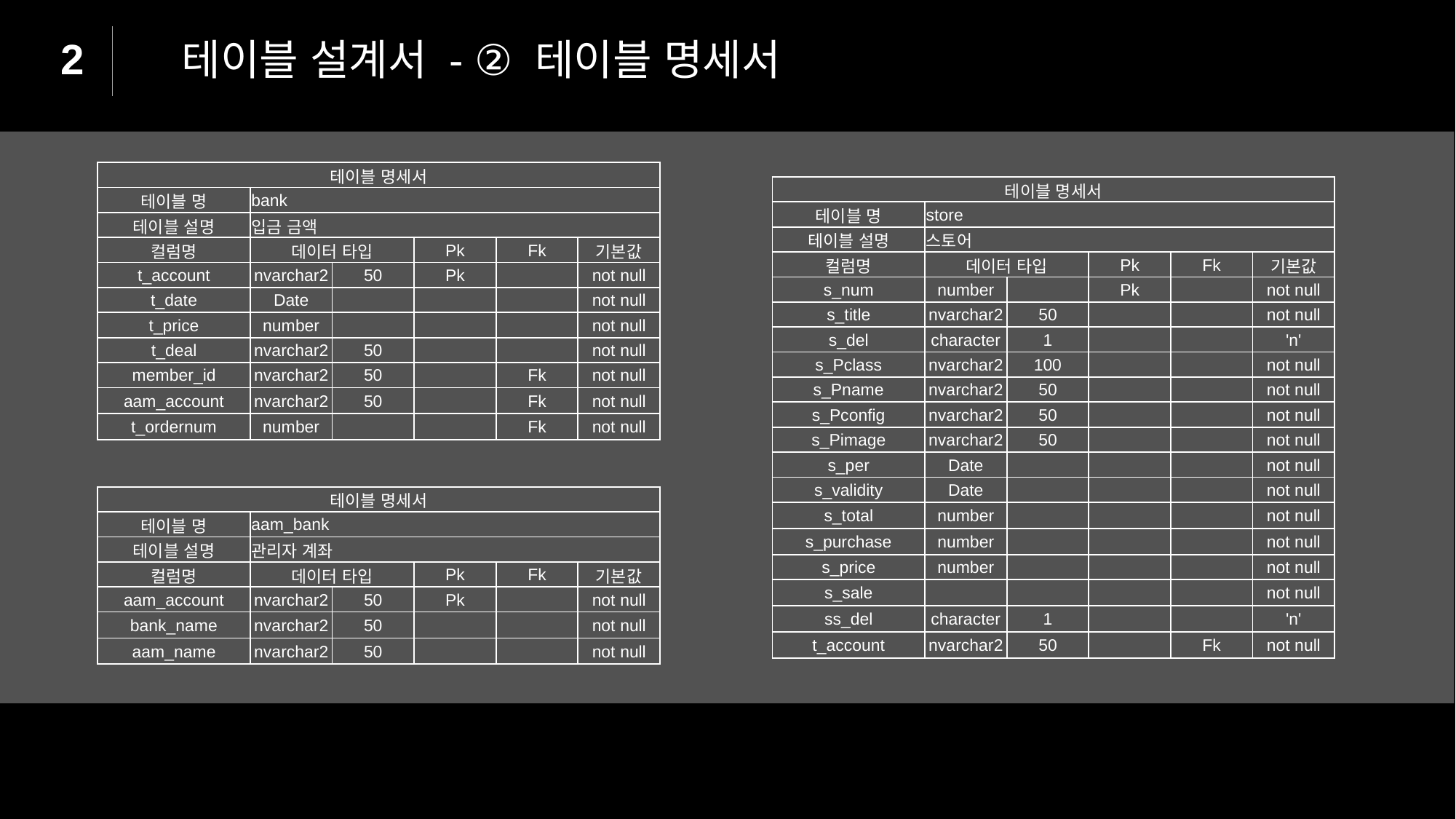

2
테이블 설계서 - ② 테이블 명세서

| 테이블 명세서 |  |  |  |  |  |
| --- | --- | --- | --- | --- | --- |
| 테이블 명 | bank |  |  |  |  |
| 테이블 설명 | 입금 금액 |  |  |  |  |
| 컬럼명 | 데이터 타입 |  | Pk | Fk | 기본값 |
| t\_account | nvarchar2 | 50 | Pk |  | not null |
| t\_date | Date |  |  |  | not null |
| t\_price | number |  |  |  | not null |
| t\_deal | nvarchar2 | 50 |  |  | not null |
| member\_id | nvarchar2 | 50 |  | Fk | not null |
| aam\_account | nvarchar2 | 50 |  | Fk | not null |
| t\_ordernum | number |  |  | Fk | not null |
| 테이블 명세서 |  |  |  |  |  |
| --- | --- | --- | --- | --- | --- |
| 테이블 명 | store |  |  |  |  |
| 테이블 설명 | 스토어 |  |  |  |  |
| 컬럼명 | 데이터 타입 |  | Pk | Fk | 기본값 |
| s\_num | number |  | Pk |  | not null |
| s\_title | nvarchar2 | 50 |  |  | not null |
| s\_del | character | 1 |  |  | 'n' |
| s\_Pclass | nvarchar2 | 100 |  |  | not null |
| s\_Pname | nvarchar2 | 50 |  |  | not null |
| s\_Pconfig | nvarchar2 | 50 |  |  | not null |
| s\_Pimage | nvarchar2 | 50 |  |  | not null |
| s\_per | Date |  |  |  | not null |
| s\_validity | Date |  |  |  | not null |
| s\_total | number |  |  |  | not null |
| s\_purchase | number |  |  |  | not null |
| s\_price | number |  |  |  | not null |
| s\_sale |  |  |  |  | not null |
| ss\_del | character | 1 |  |  | 'n' |
| t\_account | nvarchar2 | 50 |  | Fk | not null |
| 테이블 명세서 |  |  |  |  |  |
| --- | --- | --- | --- | --- | --- |
| 테이블 명 | aam\_bank |  |  |  |  |
| 테이블 설명 | 관리자 계좌 |  |  |  |  |
| 컬럼명 | 데이터 타입 |  | Pk | Fk | 기본값 |
| aam\_account | nvarchar2 | 50 | Pk |  | not null |
| bank\_name | nvarchar2 | 50 |  |  | not null |
| aam\_name | nvarchar2 | 50 |  |  | not null |